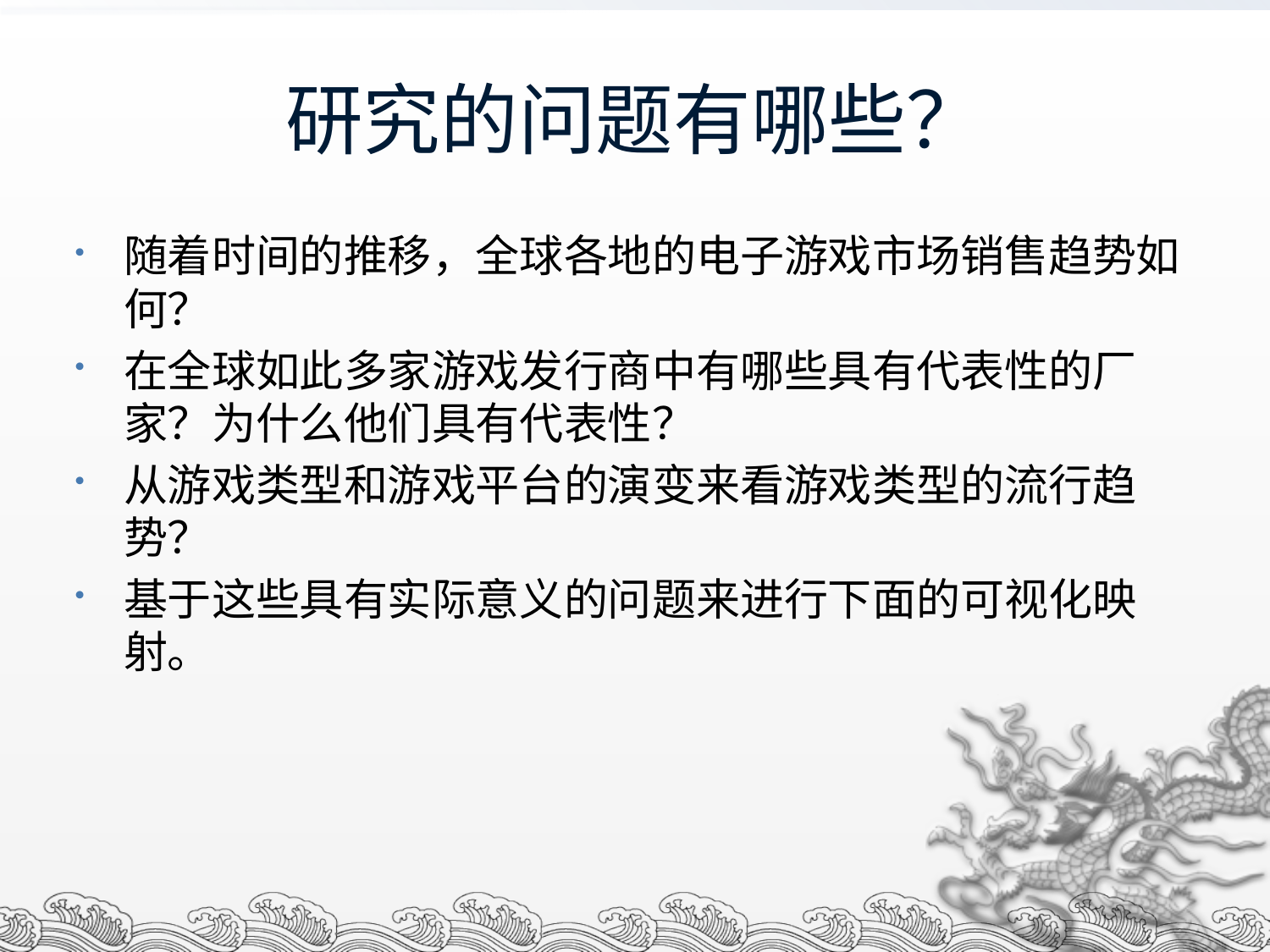

# 研究的问题有哪些？
随着时间的推移，全球各地的电子游戏市场销售趋势如何？
在全球如此多家游戏发行商中有哪些具有代表性的厂家？为什么他们具有代表性？
从游戏类型和游戏平台的演变来看游戏类型的流行趋势？
基于这些具有实际意义的问题来进行下面的可视化映射。